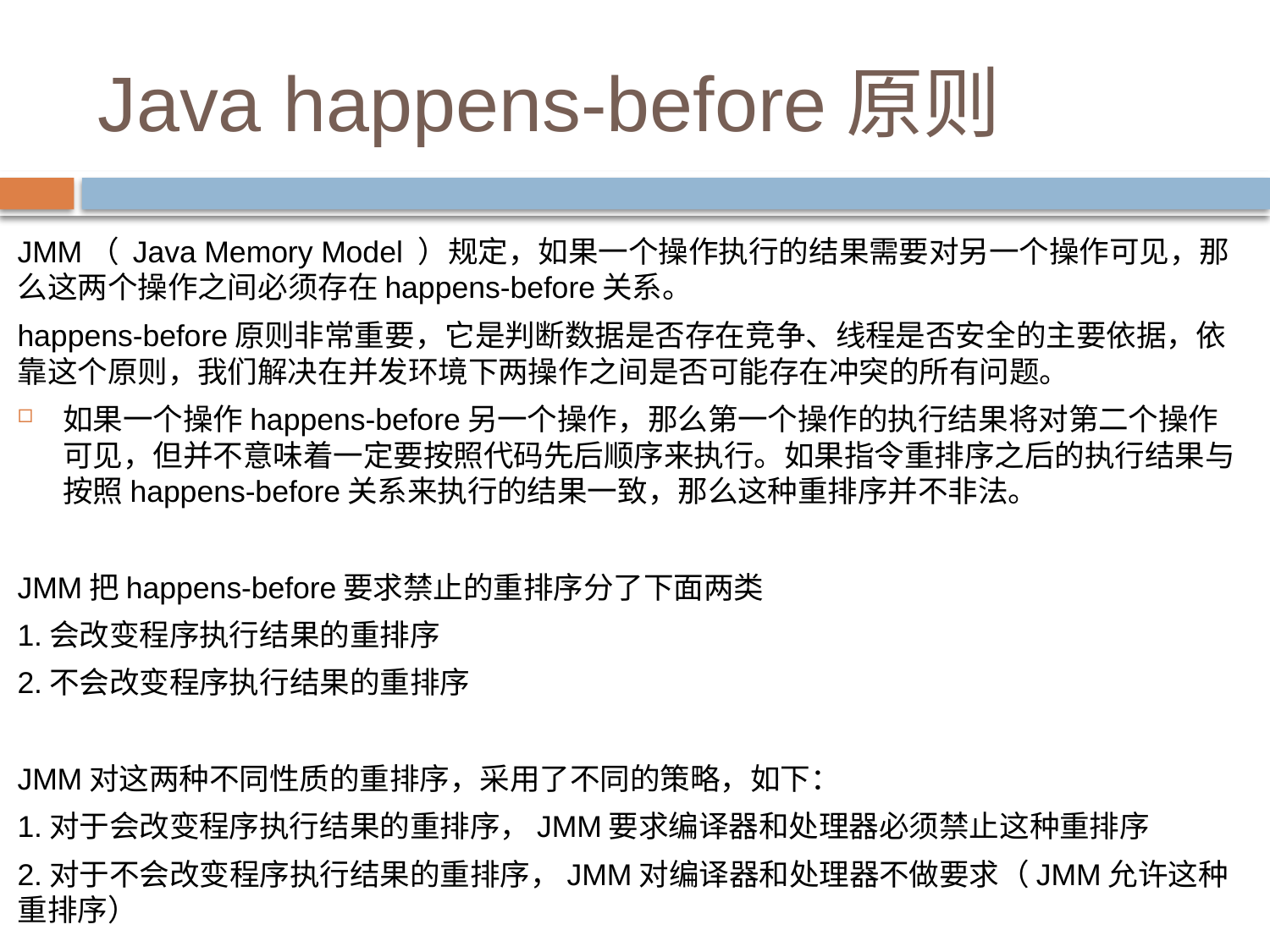

# Java happens-before原则
JMM（ Java Memory Model ）规定，如果一个操作执行的结果需要对另一个操作可见，那么这两个操作之间必须存在happens-before关系。
happens-before原则非常重要，它是判断数据是否存在竞争、线程是否安全的主要依据，依靠这个原则，我们解决在并发环境下两操作之间是否可能存在冲突的所有问题。
如果一个操作happens-before另一个操作，那么第一个操作的执行结果将对第二个操作可见，但并不意味着一定要按照代码先后顺序来执行。如果指令重排序之后的执行结果与按照happens-before关系来执行的结果一致，那么这种重排序并不非法。

JMM把happens-before要求禁止的重排序分了下面两类
1.会改变程序执行结果的重排序
2.不会改变程序执行结果的重排序

JMM对这两种不同性质的重排序，采用了不同的策略，如下：
1.对于会改变程序执行结果的重排序，JMM要求编译器和处理器必须禁止这种重排序
2.对于不会改变程序执行结果的重排序，JMM对编译器和处理器不做要求（JMM允许这种重排序）